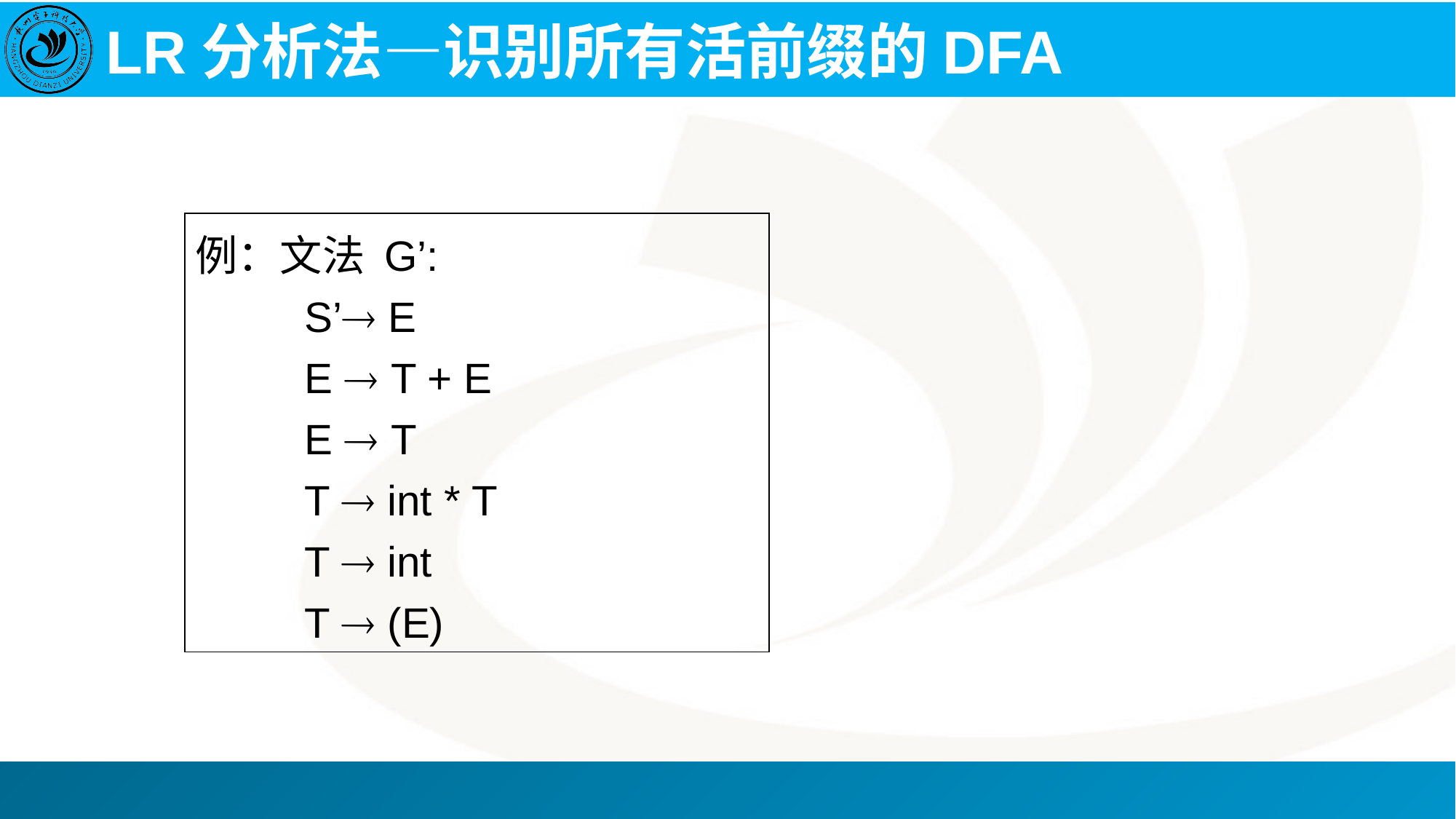

# LR分析法—识别所有活前缀的DFA
例：文法 G’:
	S’→ E
	E → T + E
	E → T
	T → int * T
	T → int
	T → (E)
73